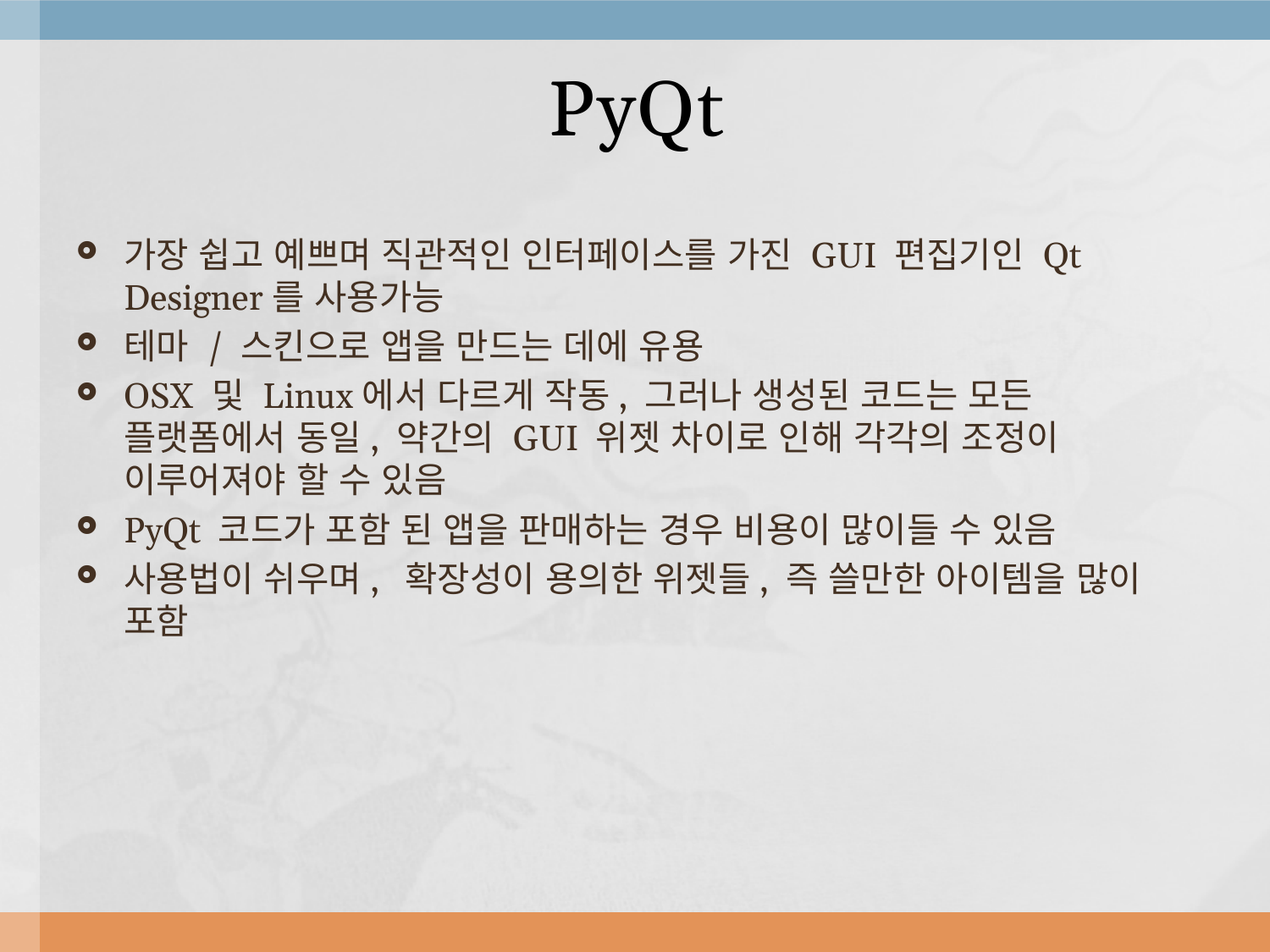

# PyQt
가장 쉽고 예쁘며 직관적인 인터페이스를 가진 GUI 편집기인 Qt Designer를 사용가능
테마 / 스킨으로 앱을 만드는 데에 유용
OSX 및 Linux에서 다르게 작동, 그러나 생성된 코드는 모든 플랫폼에서 동일, 약간의 GUI 위젯 차이로 인해 각각의 조정이 이루어져야 할 수 있음
PyQt 코드가 포함 된 앱을 판매하는 경우 비용이 많이들 수 있음
사용법이 쉬우며,  확장성이 용의한 위젯들, 즉 쓸만한 아이템을 많이 포함